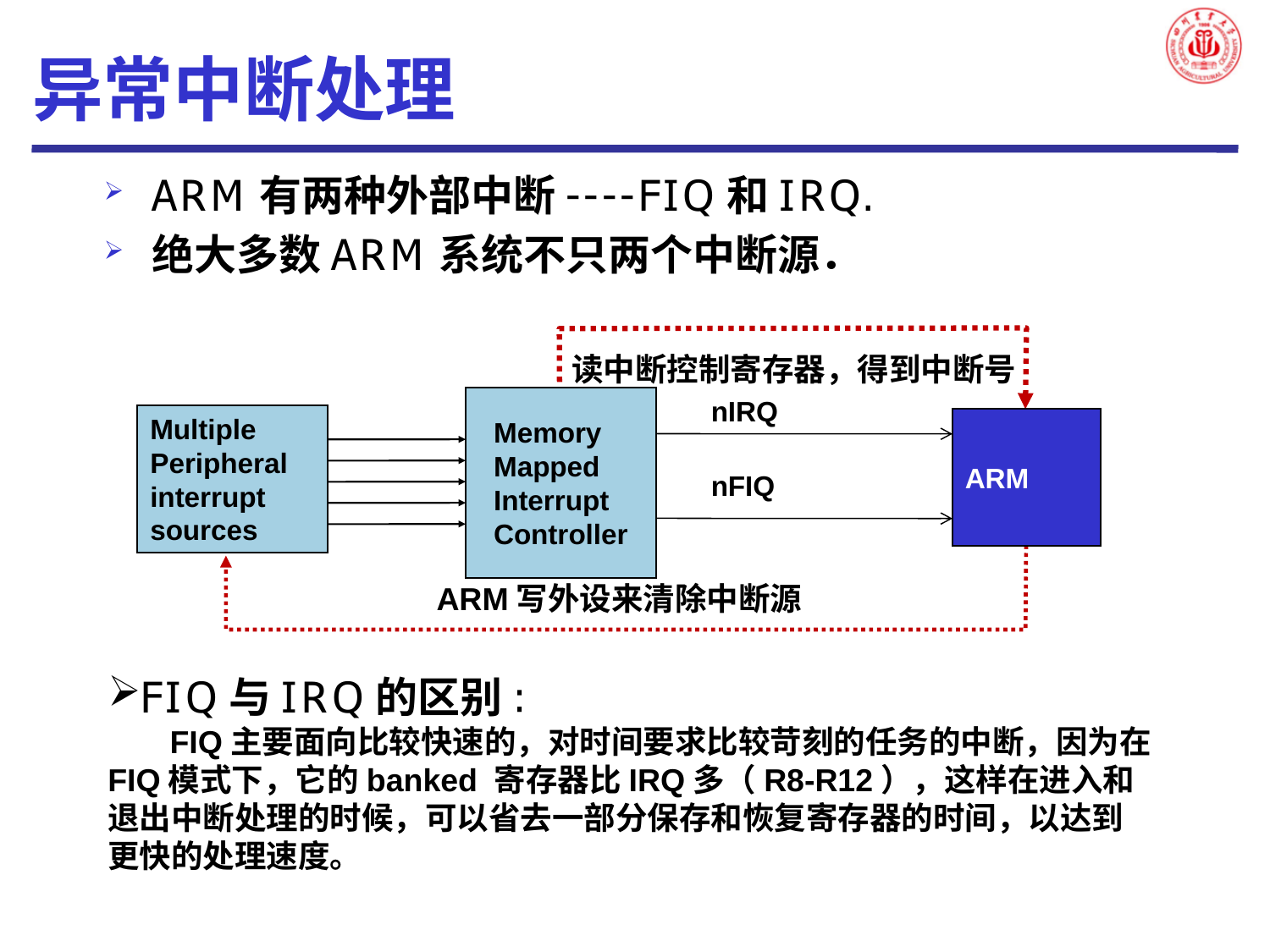

异常中断处理
ARM有两种外部中断----FIQ和IRQ.
绝大多数ARM系统不只两个中断源．

读中断控制寄存器，得到中断号
Memory
Mapped
Interrupt
Controller
nIRQ
Multiple
Peripheral
interrupt
sources
ARM

nFIQ

　　　　　　ARM写外设来清除中断源
FIQ与IRQ的区别:
       FIQ主要面向比较快速的，对时间要求比较苛刻的任务的中断，因为在FIQ模式下，它的banked 寄存器比IRQ多（R8-R12），这样在进入和退出中断处理的时候，可以省去一部分保存和恢复寄存器的时间，以达到更快的处理速度。
102